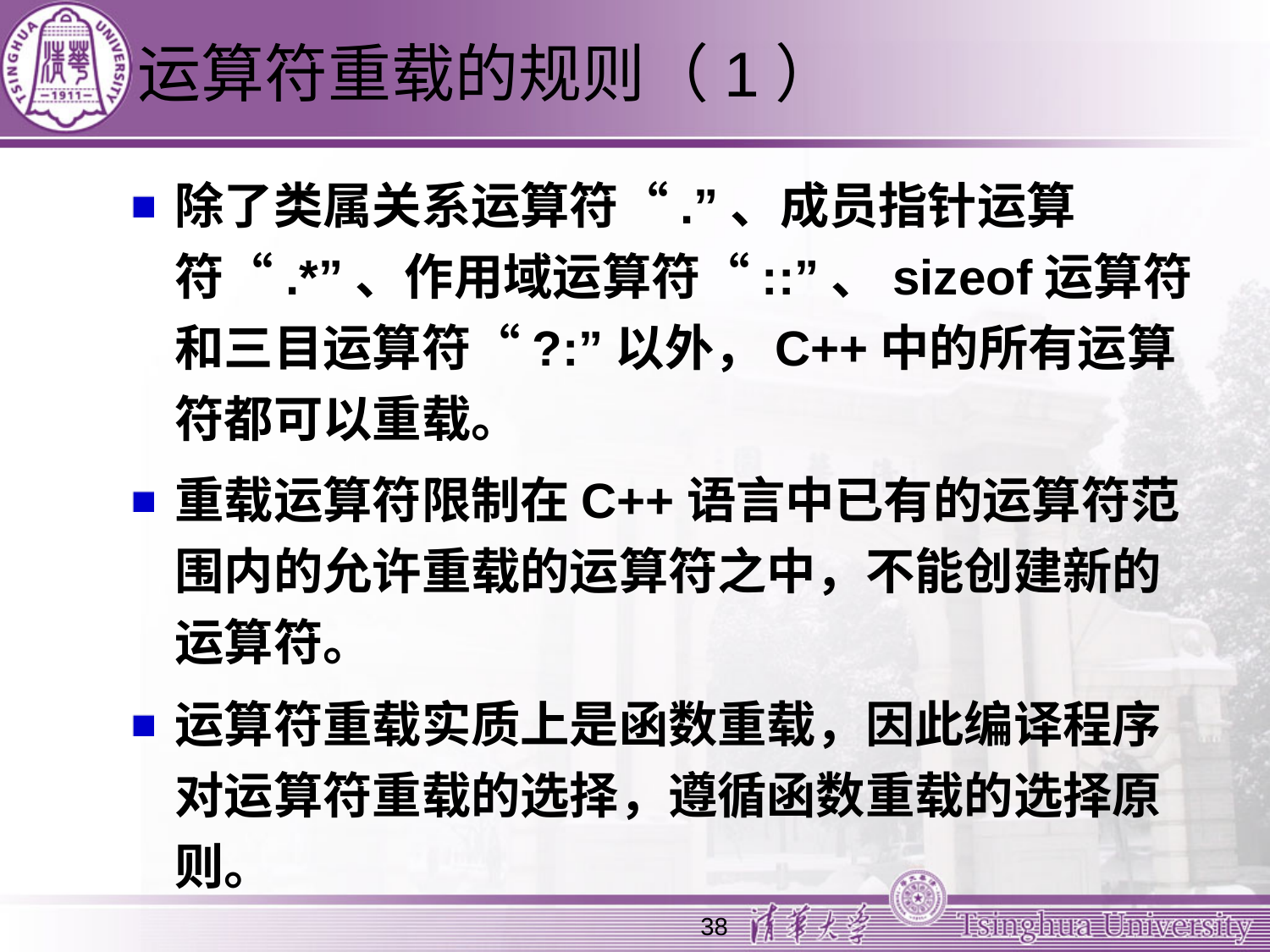

# 运算符重载的规则（1）
除了类属关系运算符“.”、成员指针运算符“.*”、作用域运算符“::”、sizeof运算符和三目运算符“?:”以外，C++中的所有运算符都可以重载。
重载运算符限制在C++语言中已有的运算符范围内的允许重载的运算符之中，不能创建新的运算符。
运算符重载实质上是函数重载，因此编译程序对运算符重载的选择，遵循函数重载的选择原则。
38